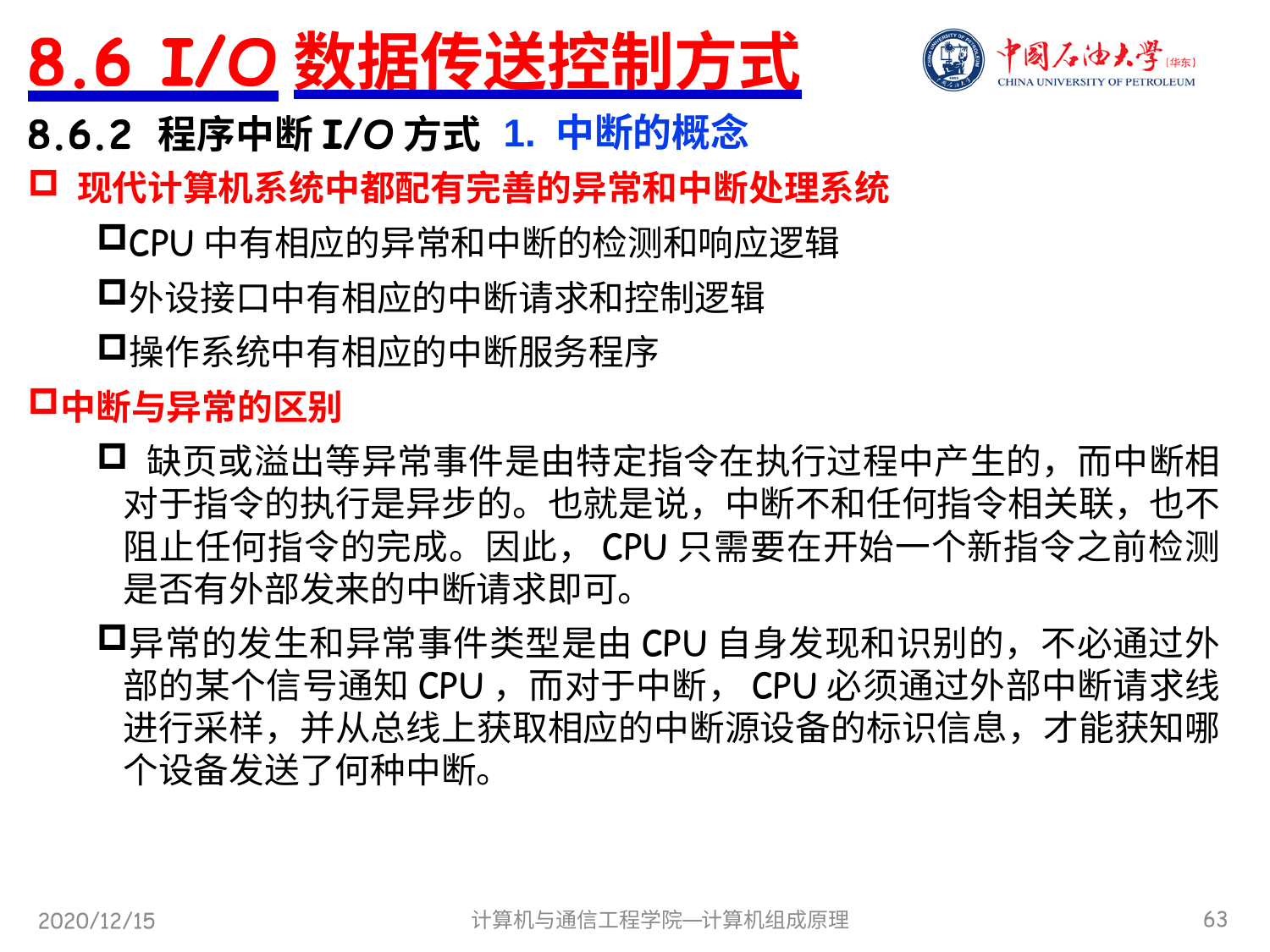

# 8.6 I/O数据传送控制方式
1. 中断的概念
8.6.2 程序中断I/O方式
 现代计算机系统中都配有完善的异常和中断处理系统
CPU中有相应的异常和中断的检测和响应逻辑
外设接口中有相应的中断请求和控制逻辑
操作系统中有相应的中断服务程序
中断与异常的区别
 缺页或溢出等异常事件是由特定指令在执行过程中产生的，而中断相对于指令的执行是异步的。也就是说，中断不和任何指令相关联，也不阻止任何指令的完成。因此，CPU只需要在开始一个新指令之前检测是否有外部发来的中断请求即可。
异常的发生和异常事件类型是由CPU自身发现和识别的，不必通过外部的某个信号通知CPU，而对于中断，CPU必须通过外部中断请求线进行采样，并从总线上获取相应的中断源设备的标识信息，才能获知哪个设备发送了何种中断。
计算机与通信工程学院—计算机组成原理
63
2020/12/15